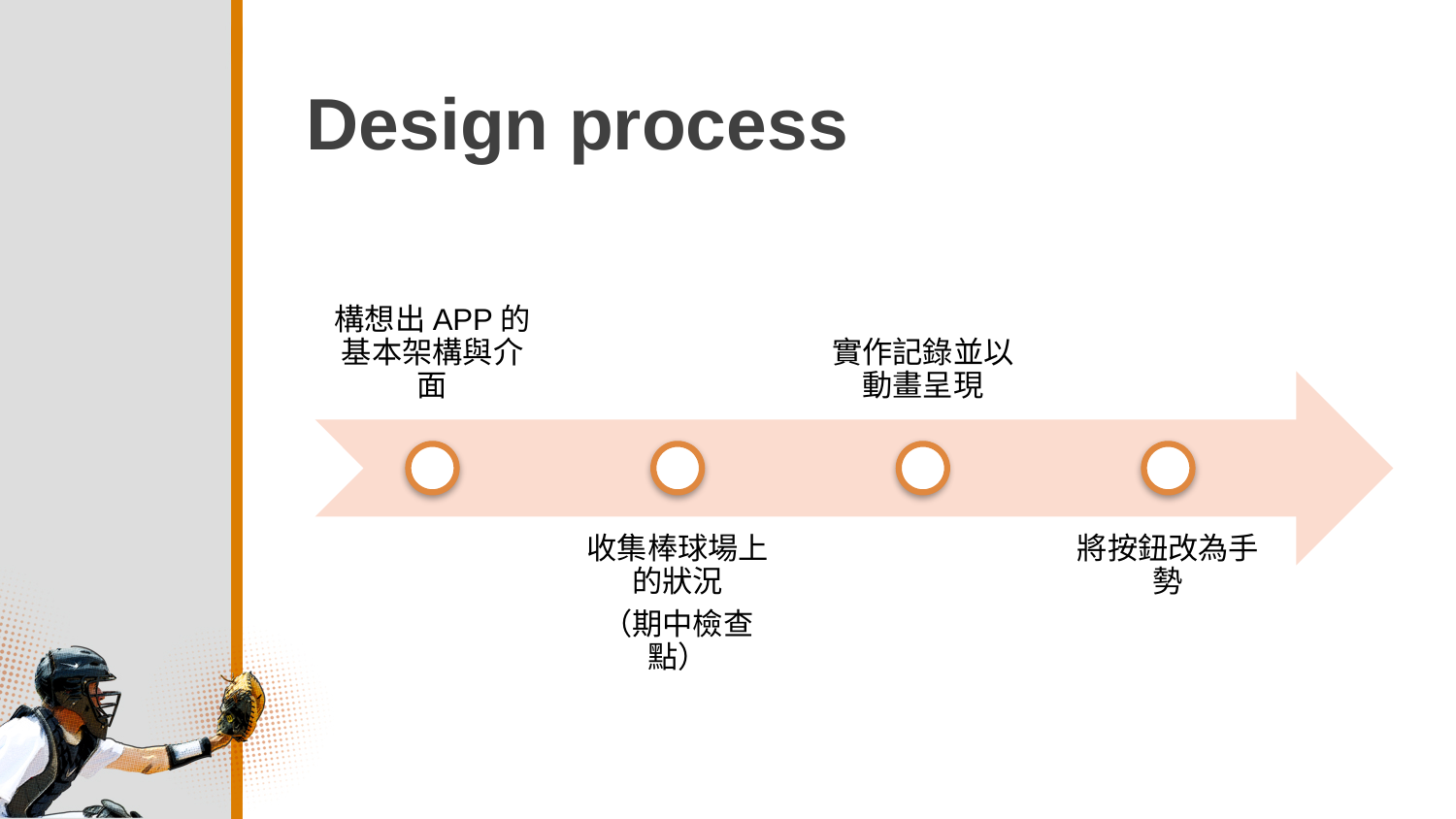

# Design process
構想出APP的基本架構與介面
收集棒球場上的狀況
（期中檢查點）
實作記錄並以動畫呈現
將按鈕改為手勢